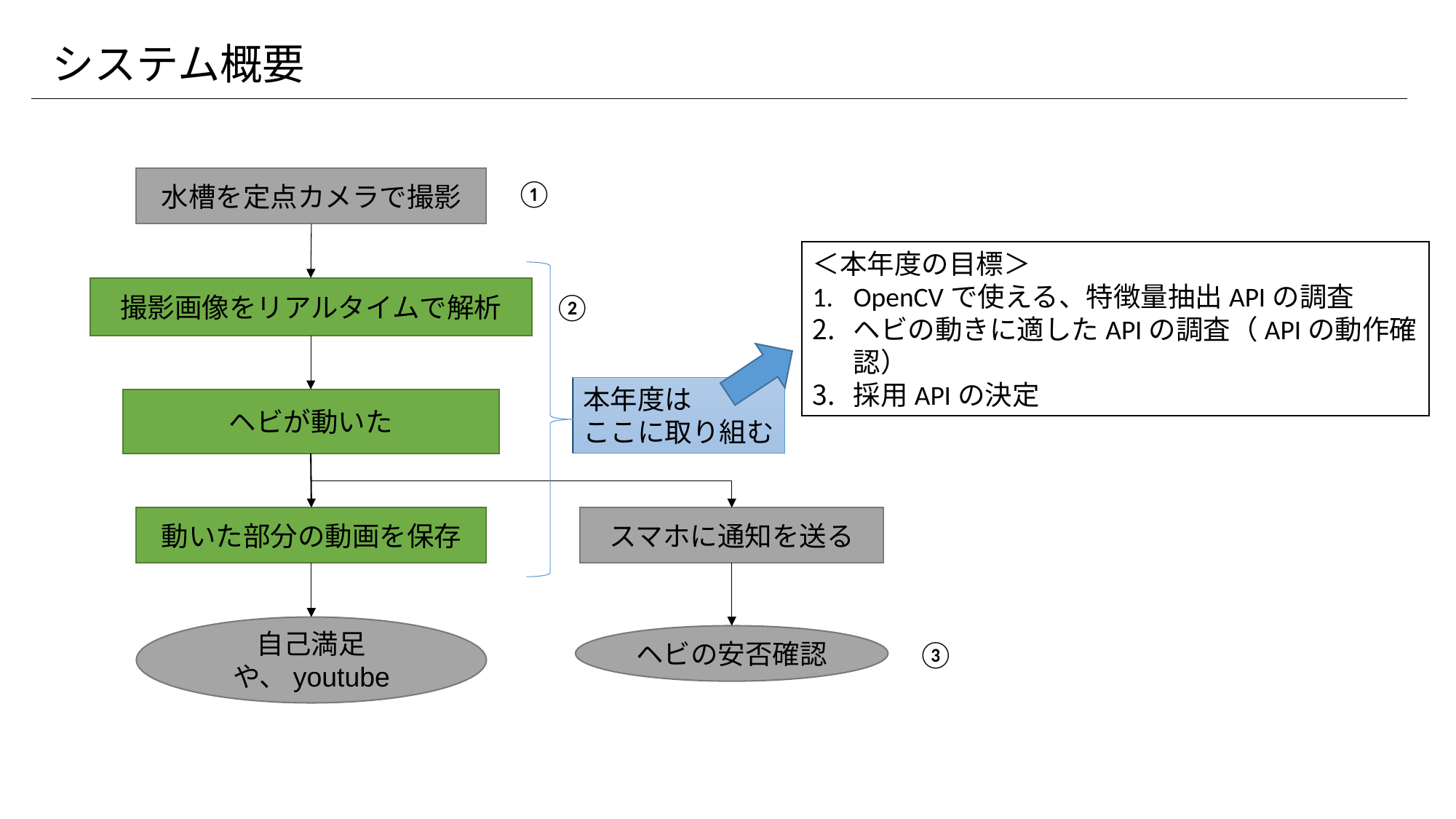

システム概要
水槽を定点カメラで撮影
①
＜本年度の目標＞
OpenCVで使える、特徴量抽出APIの調査
ヘビの動きに適したAPIの調査（APIの動作確認）
採用APIの決定

撮影画像をリアルタイムで解析
②

本年度は
ここに取り組む
ヘビが動いた
スマホに通知を送る
動いた部分の動画を保存
自己満足や、youtube
ヘビの安否確認
③